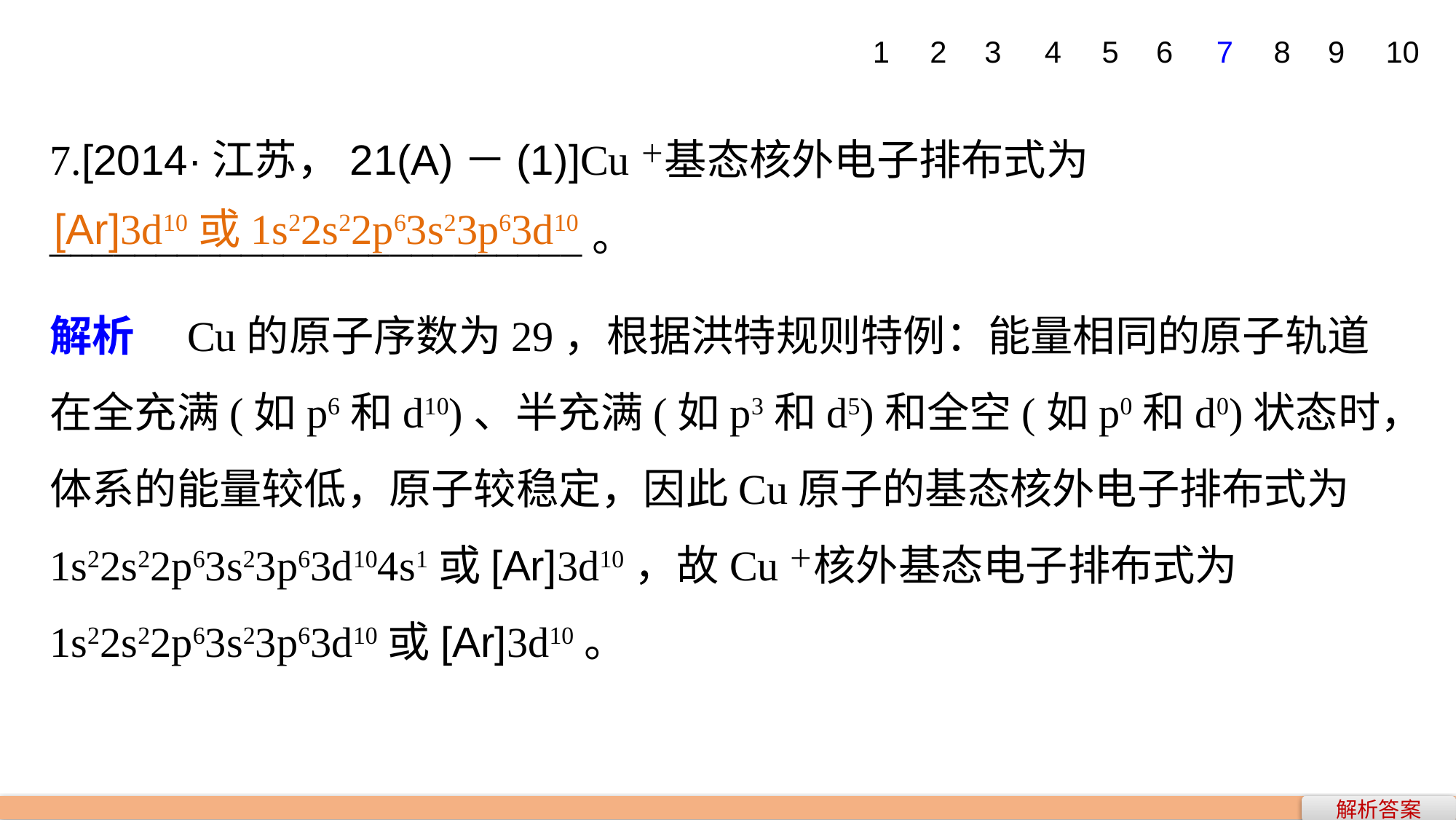

1
2
3
4
5
6
7
8
9
10
7.[2014·江苏，21(A)－(1)]Cu＋基态核外电子排布式为_________________________。
[Ar]3d10或1s22s22p63s23p63d10
解析　Cu的原子序数为29，根据洪特规则特例：能量相同的原子轨道在全充满(如p6和d10)、半充满(如p3和d5)和全空(如p0和d0)状态时，体系的能量较低，原子较稳定，因此Cu原子的基态核外电子排布式为1s22s22p63s23p63d104s1或[Ar]3d10，故Cu＋核外基态电子排布式为1s22s22p63s23p63d10或[Ar]3d10。

解析答案